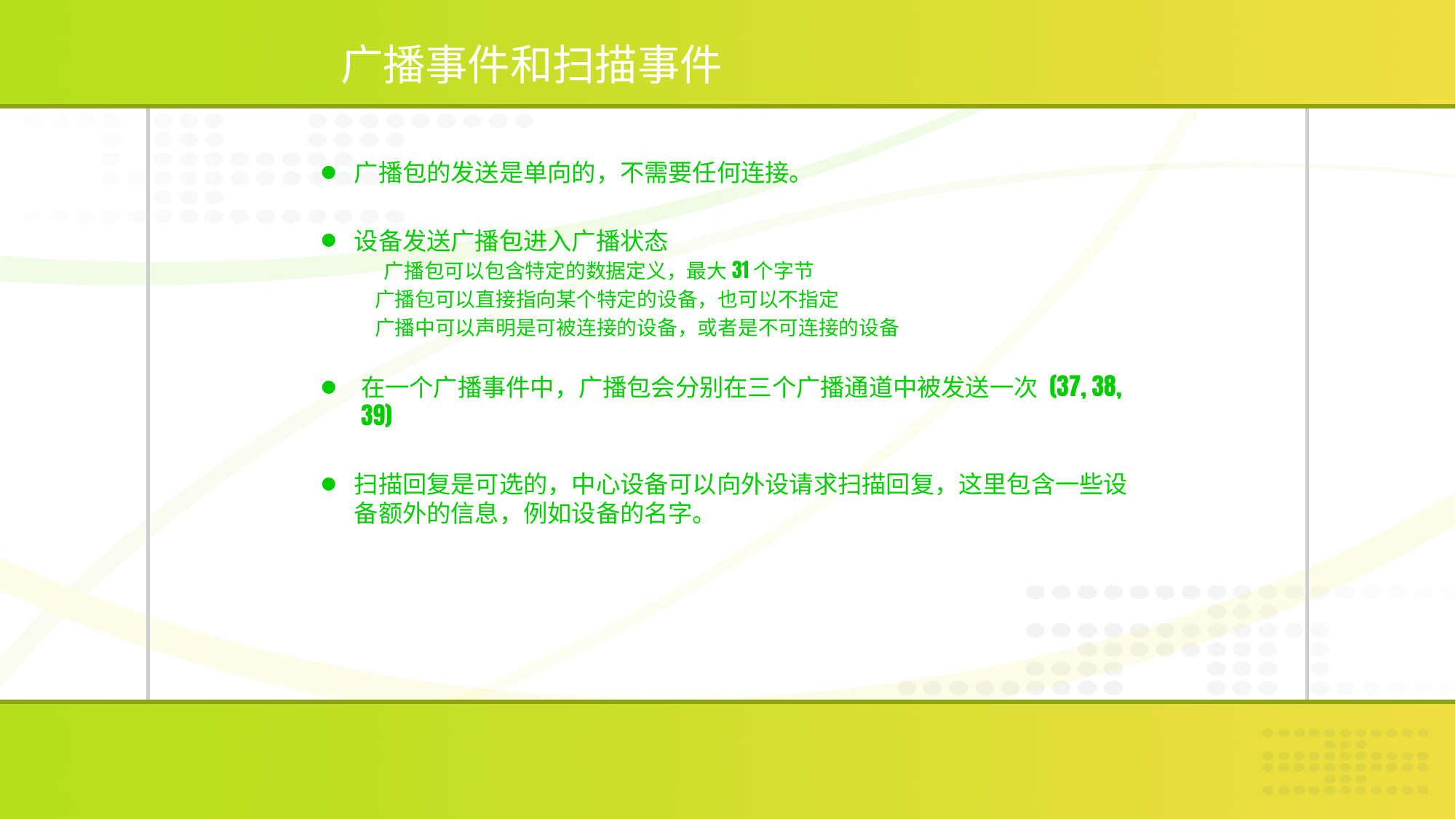

# 广播事件和扫描事件

广播包的发送是单向的，不需要任何连接。

设备发送广播包进入广播状态
 广播包可以包含特定的数据定义，最大31个字节
广播包可以直接指向某个特定的设备，也可以不指定
广播中可以声明是可被连接的设备，或者是不可连接的设备

在一个广播事件中，广播包会分别在三个广播通道中被发送一次 (37, 38, 39)

扫描回复是可选的，中心设备可以向外设请求扫描回复，这里包含一些设备额外的信息，例如设备的名字。